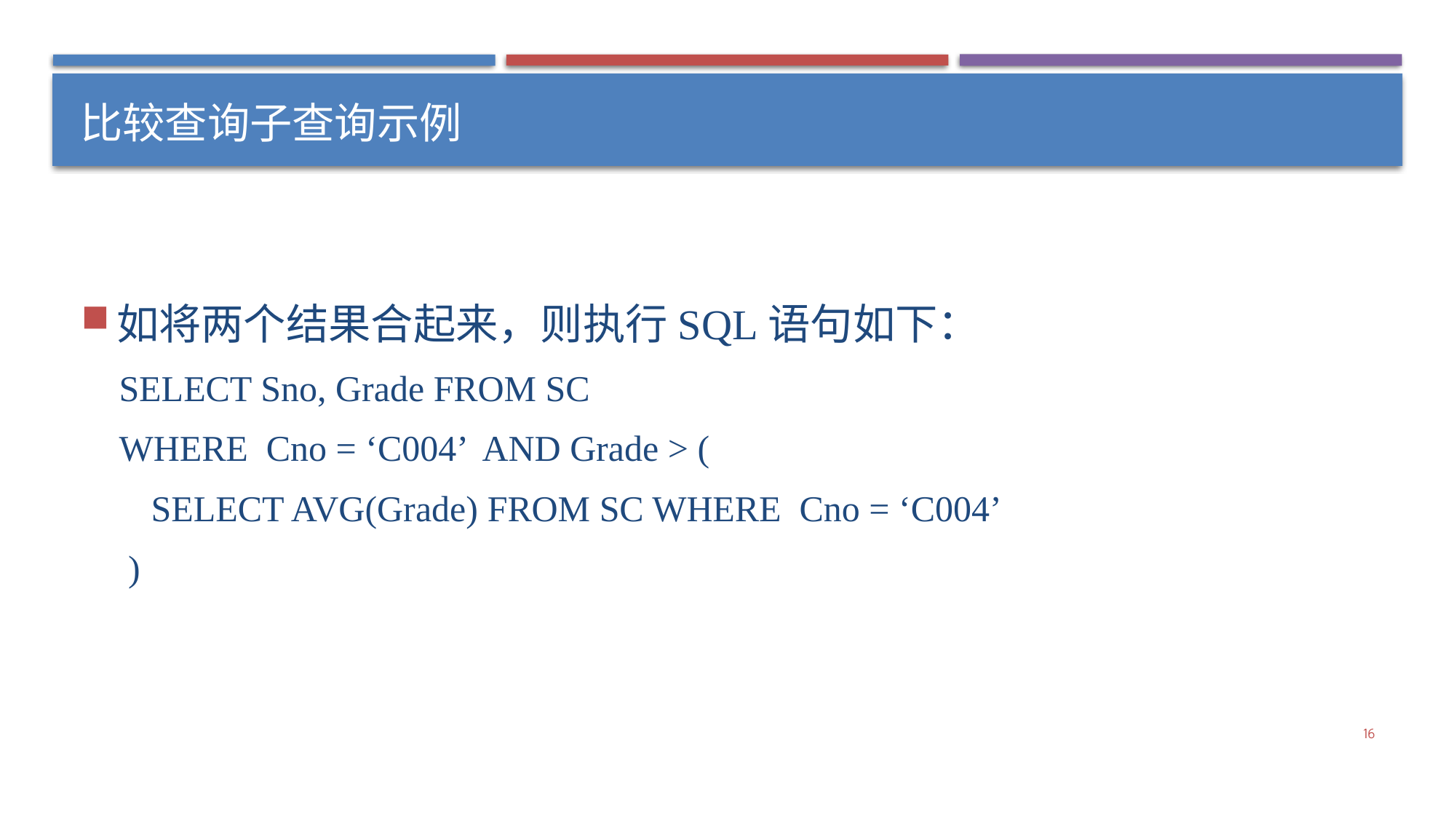

# 比较查询子查询示例
如将两个结果合起来，则执行SQL语句如下：
SELECT Sno, Grade FROM SC
WHERE  Cno = ‘C004’  AND Grade > (
SELECT AVG(Grade) FROM SC WHERE  Cno = ‘C004’
 )

16